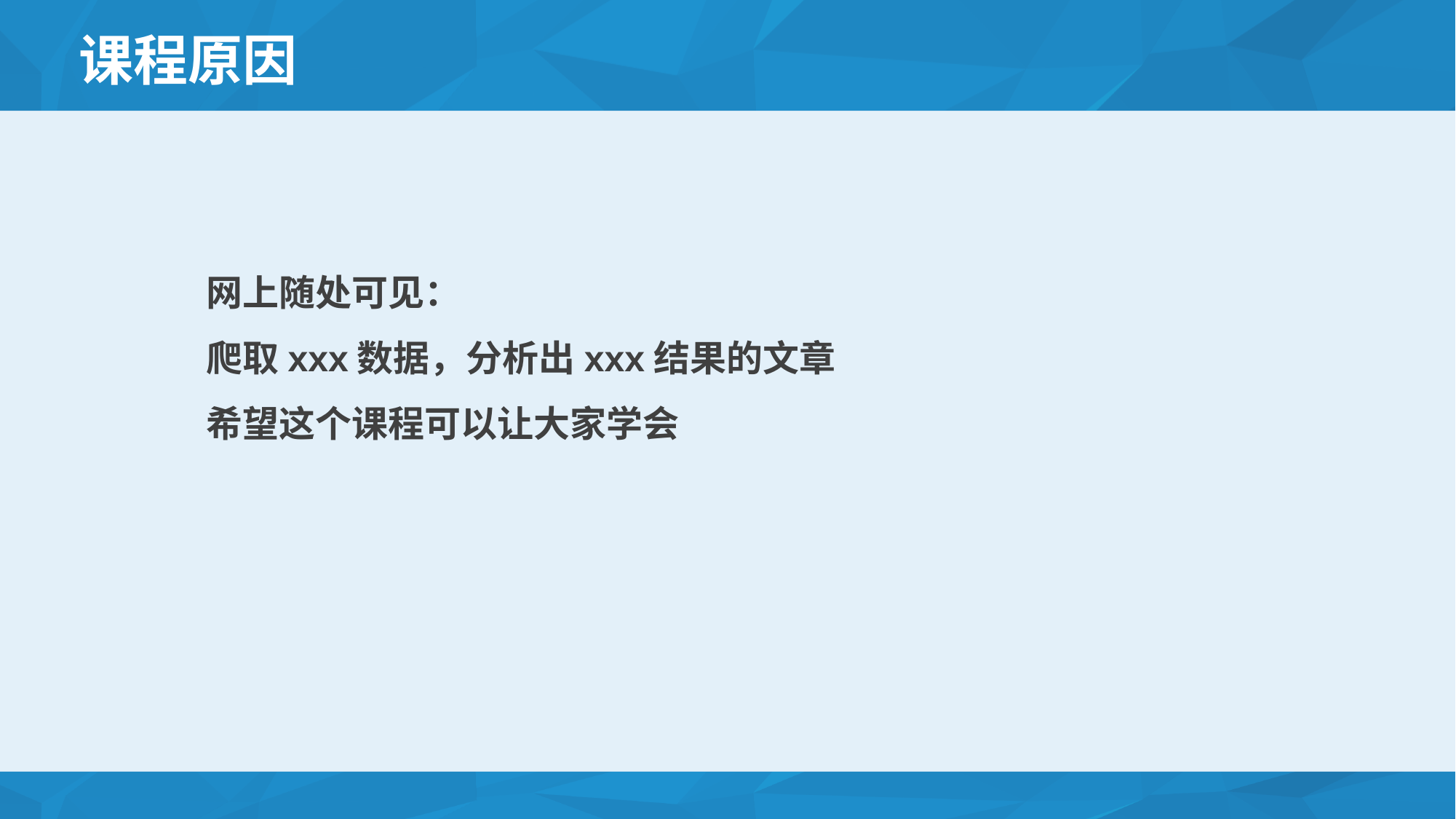

# 课程原因
网上随处可见：
爬取xxx数据，分析出xxx结果的文章
希望这个课程可以让大家学会